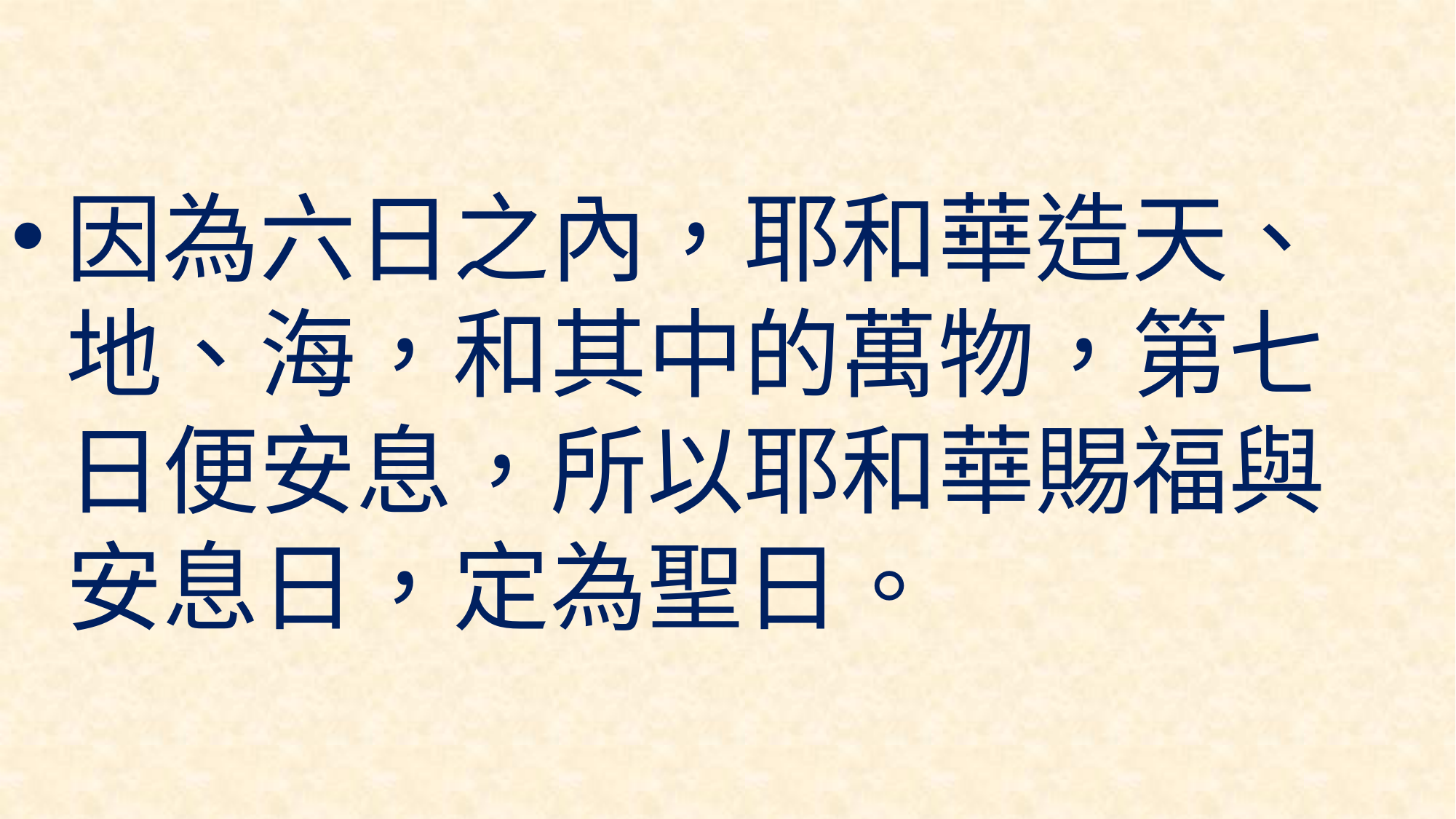

因為六日之內，耶和華造天、地、海，和其中的萬物，第七日便安息，所以耶和華賜福與安息日，定為聖日。